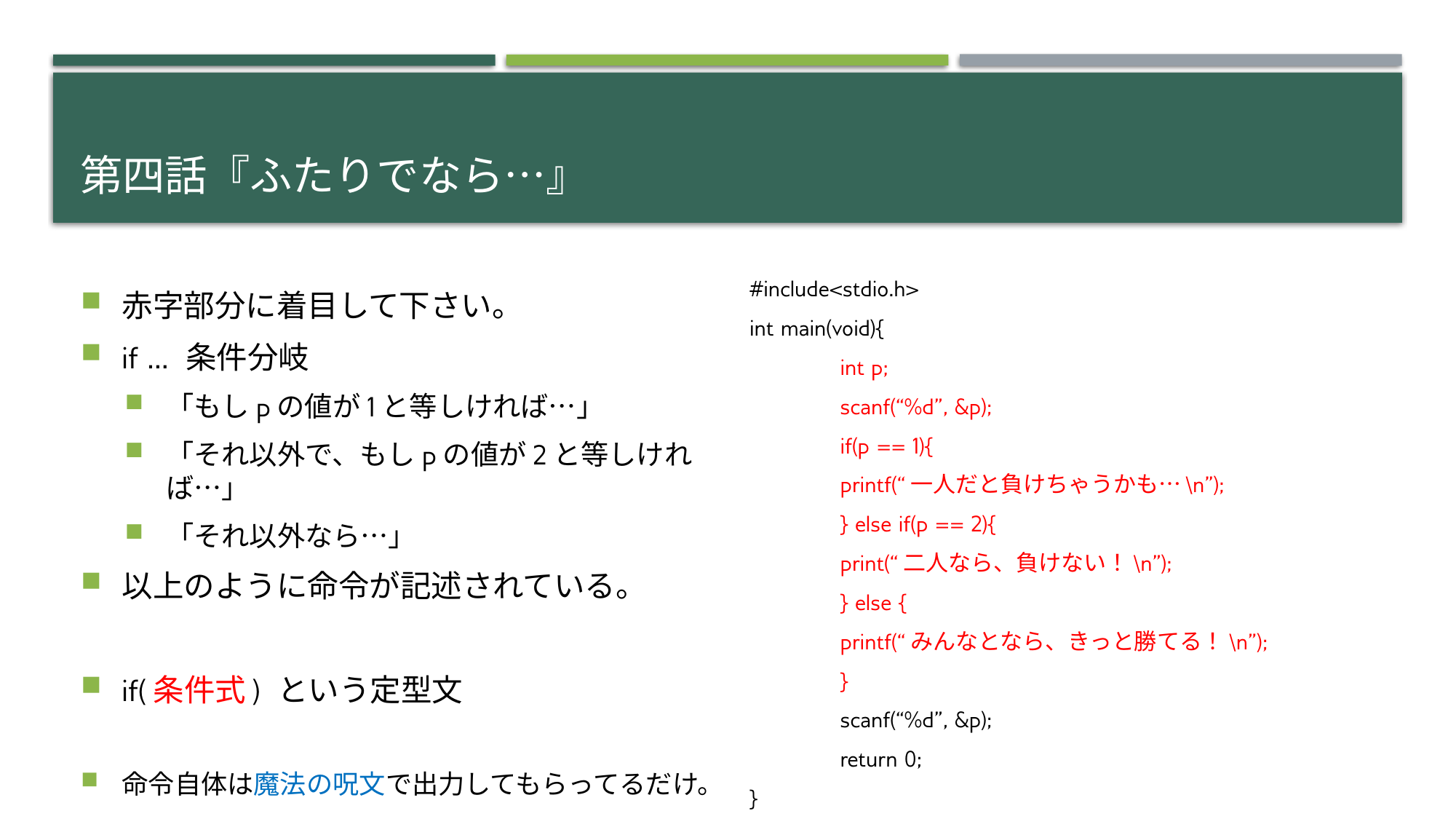

# 第四話『ふたりでなら…』
赤字部分に着目して下さい。
if … 条件分岐
「もしpの値が1と等しければ…」
「それ以外で、もしpの値が2と等しければ…」
「それ以外なら…」
以上のように命令が記述されている。

if(条件式) という定型文

命令自体は魔法の呪文で出力してもらってるだけ。
#include<stdio.h>
int main(void){
	int p;
	scanf(“%d”, &p);
	if(p == 1){
		printf(“一人だと負けちゃうかも…\n”);
	} else if(p == 2){
		print(“二人なら、負けない！\n”);
	} else {
		printf(“みんなとなら、きっと勝てる！\n”);
	}
	scanf(“%d”, &p);
	return 0;
}